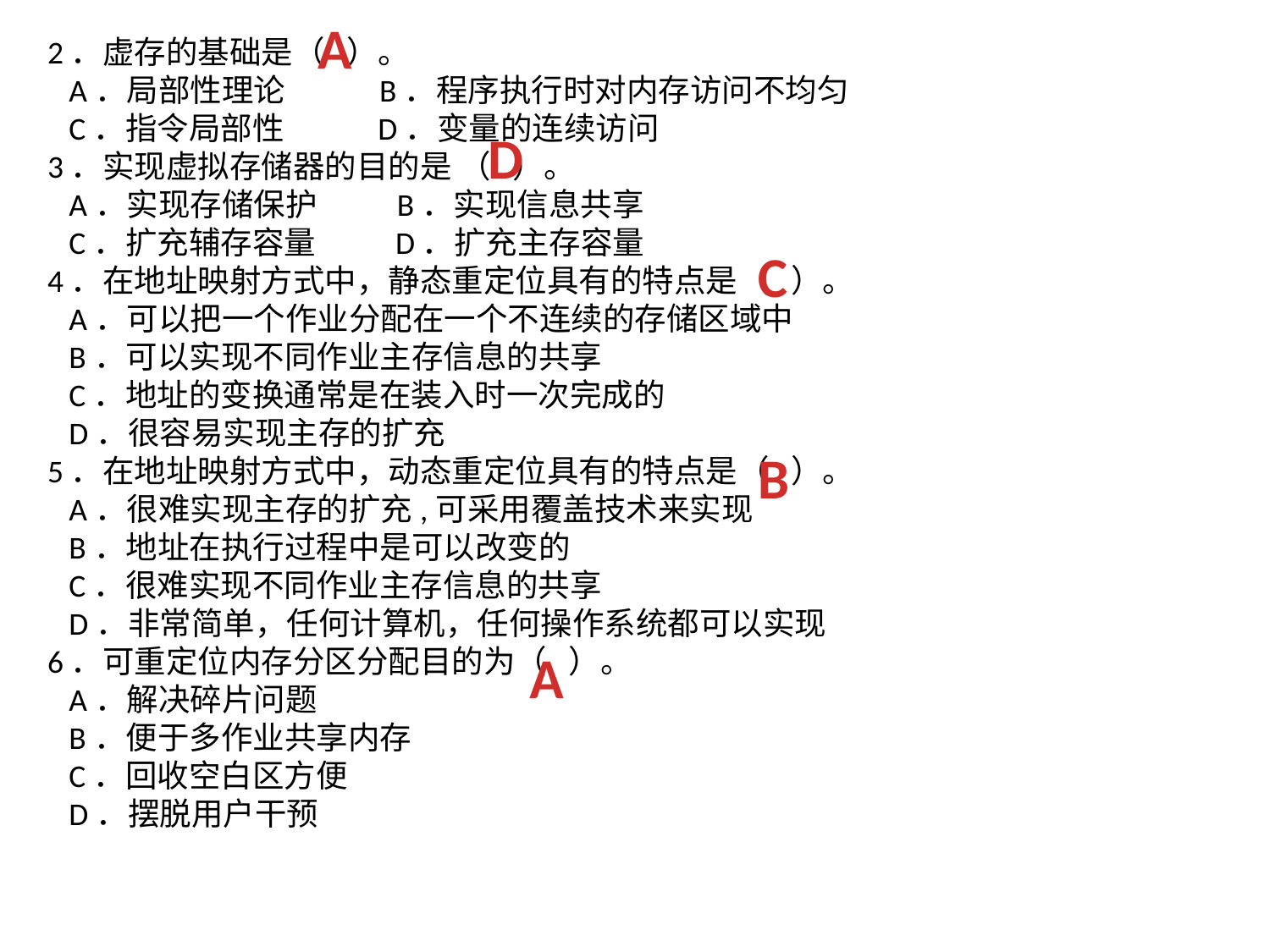

A
2．虚存的基础是（   ）。
   A．局部性理论            B．程序执行时对内存访问不均匀
   C．指令局部性            D．变量的连续访问
3．实现虚拟存储器的目的是 （   ）。
   A．实现存储保护          B．实现信息共享
   C．扩充辅存容量          D．扩充主存容量
4．在地址映射方式中，静态重定位具有的特点是（   ）。
   A．可以把一个作业分配在一个不连续的存储区域中
   B．可以实现不同作业主存信息的共享
   C．地址的变换通常是在装入时一次完成的
   D．很容易实现主存的扩充
5．在地址映射方式中，动态重定位具有的特点是（   ）。
   A．很难实现主存的扩充,可采用覆盖技术来实现
   B．地址在执行过程中是可以改变的
   C．很难实现不同作业主存信息的共享
   D．非常简单，任何计算机，任何操作系统都可以实现
6．可重定位内存分区分配目的为（   ）。
   A．解决碎片问题
   B．便于多作业共享内存
   C．回收空白区方便
   D．摆脱用户干预
D
C
B
A